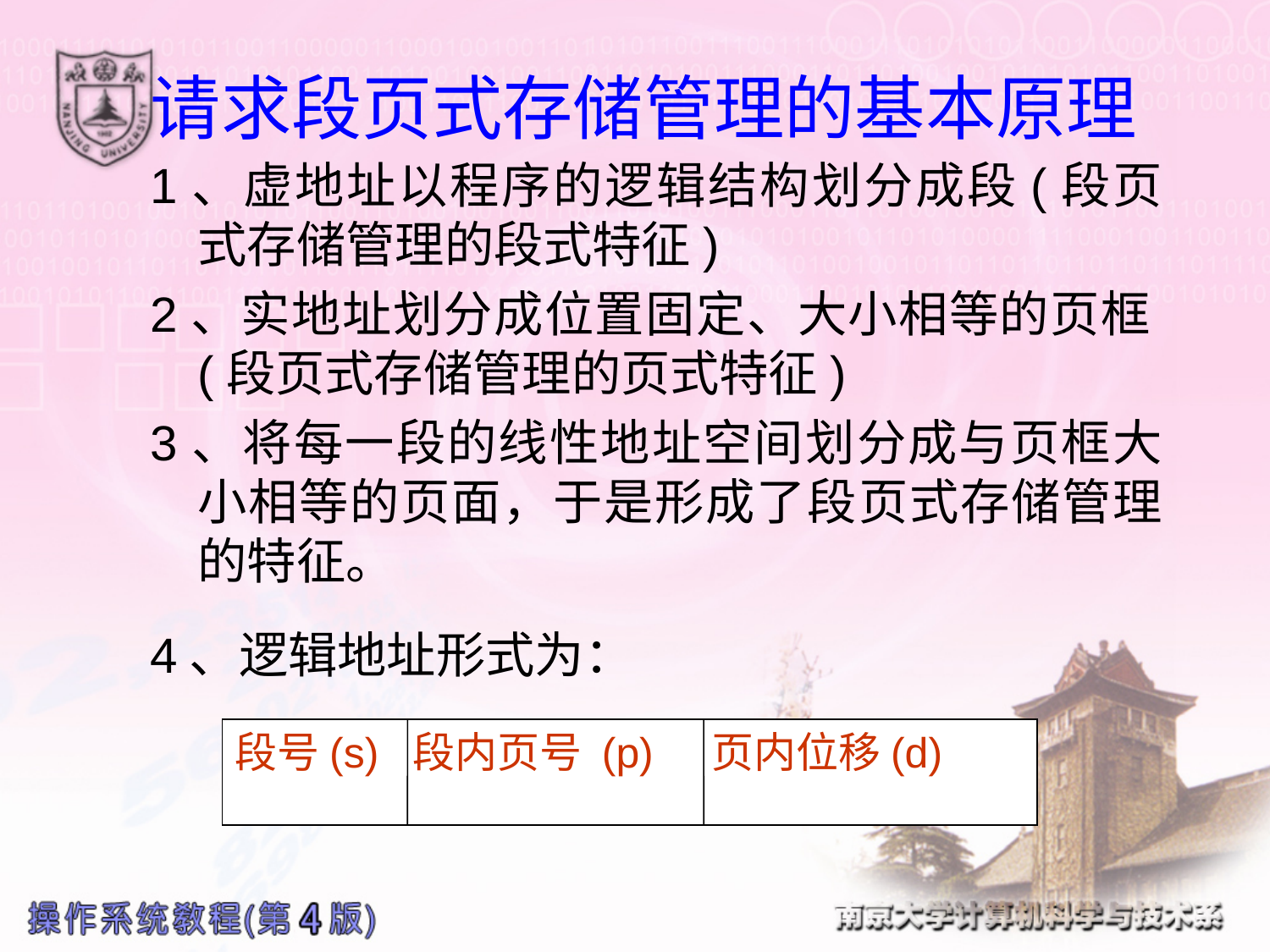

# 请求段页式存储管理的基本原理
1、虚地址以程序的逻辑结构划分成段(段页式存储管理的段式特征)
2、实地址划分成位置固定、大小相等的页框(段页式存储管理的页式特征)
3、将每一段的线性地址空间划分成与页框大小相等的页面，于是形成了段页式存储管理的特征。
4、逻辑地址形式为：

段号(s)  段内页号 (p)    页内位移(d)